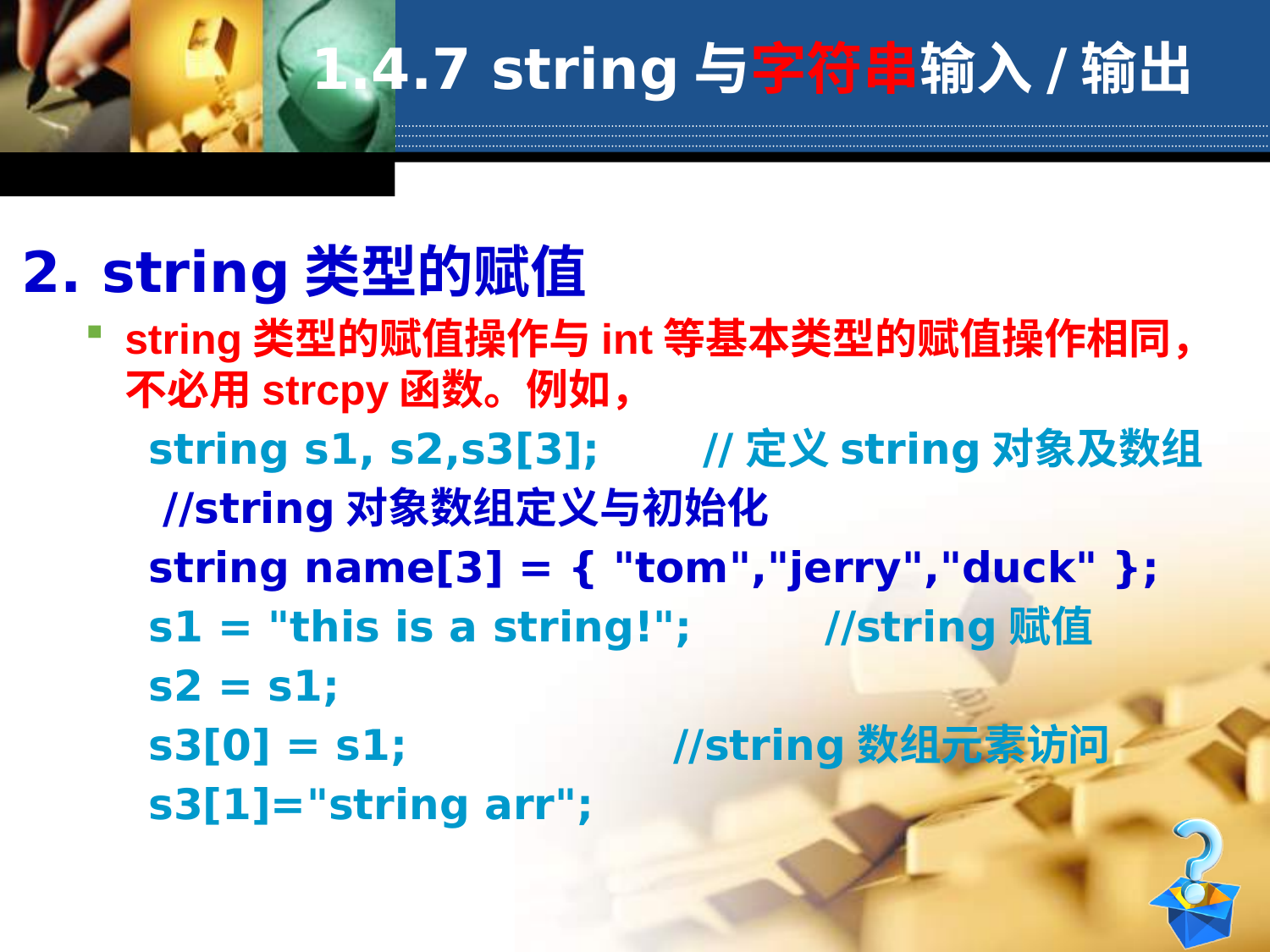

1.4.7 string与字符串输入/输出
2. string类型的赋值
string类型的赋值操作与int等基本类型的赋值操作相同，不必用strcpy函数。例如，
	string s1, s2,s3[3];       //定义string对象及数组
	 //string对象数组定义与初始化
	string name[3] = { "tom","jerry","duck" };
	s1 = "this is a string!";         //string赋值
	s2 = s1;
	s3[0] = s1;                  //string数组元素访问
	s3[1]="string arr";